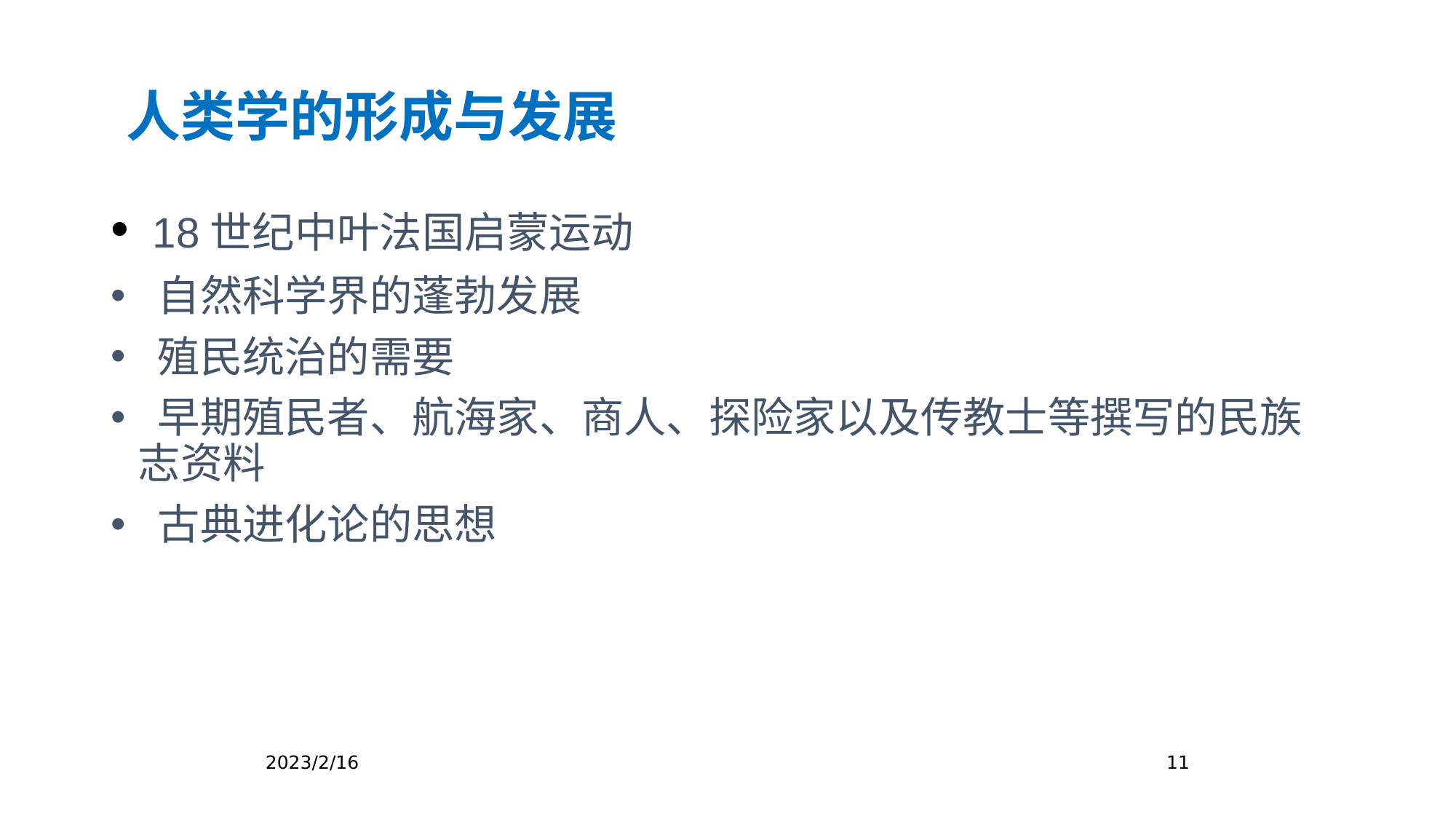

人类学的形成与发展
 18世纪中叶法国启蒙运动
 自然科学界的蓬勃发展
 殖民统治的需要
 早期殖民者、航海家、商人、探险家以及传教士等撰写的民族志资料
 古典进化论的思想
2023/2/16
11